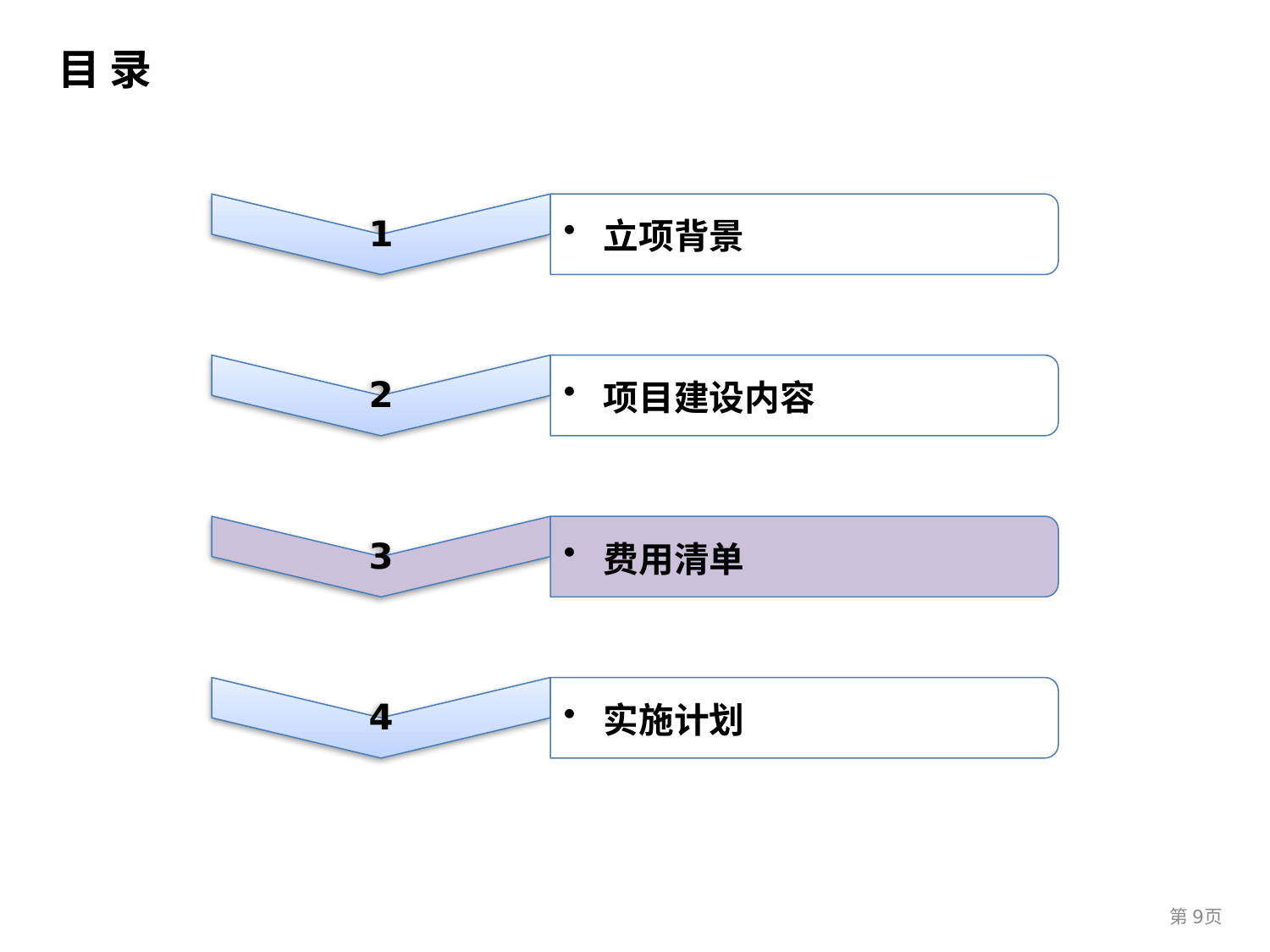

# 目 录
1
2
3
4
立项背景
项目建设内容
费用清单
实施计划
第9页